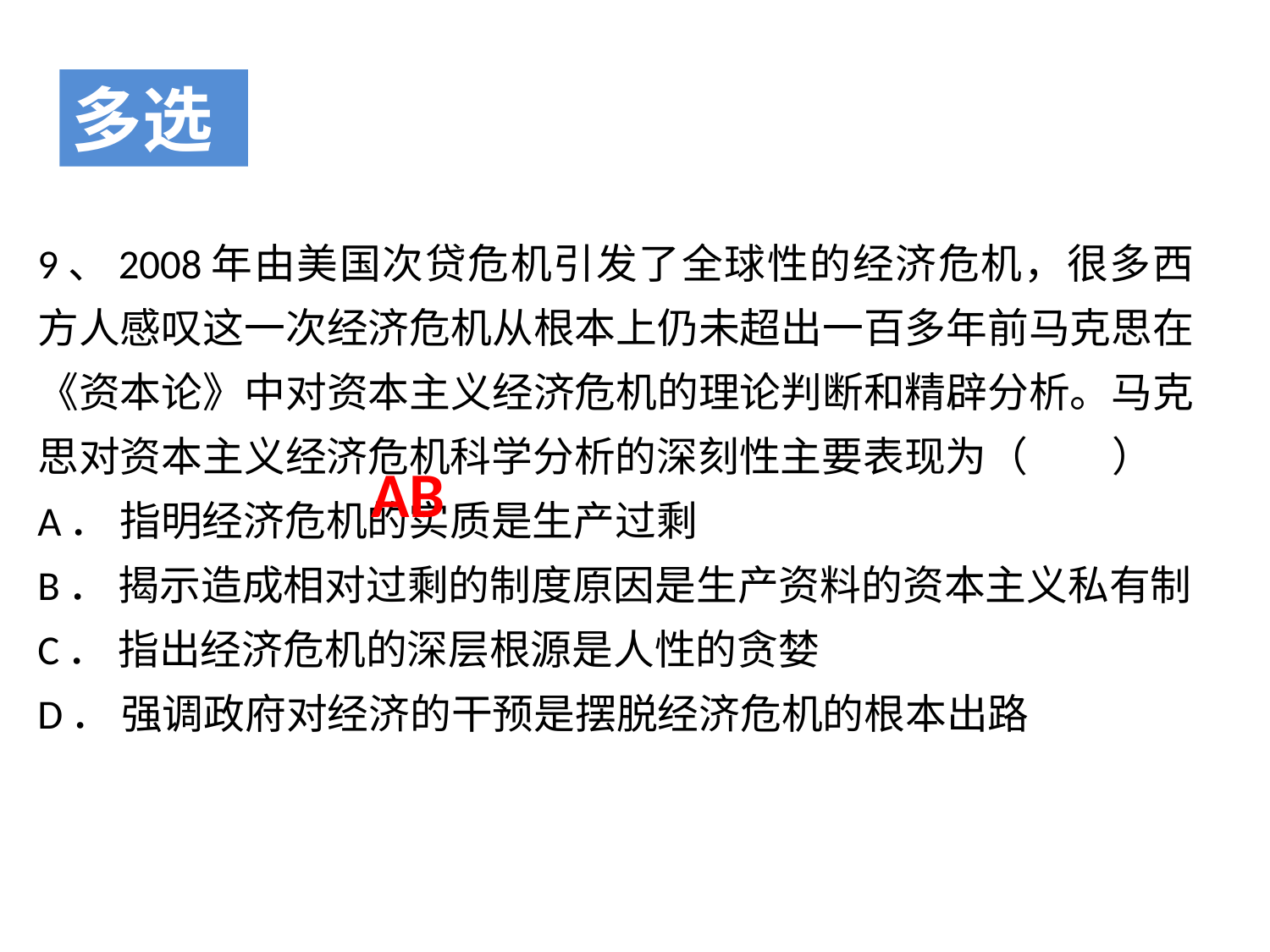

多选
9、2008年由美国次贷危机引发了全球性的经济危机，很多西方人感叹这一次经济危机从根本上仍未超出一百多年前马克思在《资本论》中对资本主义经济危机的理论判断和精辟分析。马克思对资本主义经济危机科学分析的深刻性主要表现为（         ）
A． 指明经济危机的实质是生产过剩
B． 揭示造成相对过剩的制度原因是生产资料的资本主义私有制
C． 指出经济危机的深层根源是人性的贪婪
D． 强调政府对经济的干预是摆脱经济危机的根本出路

AB